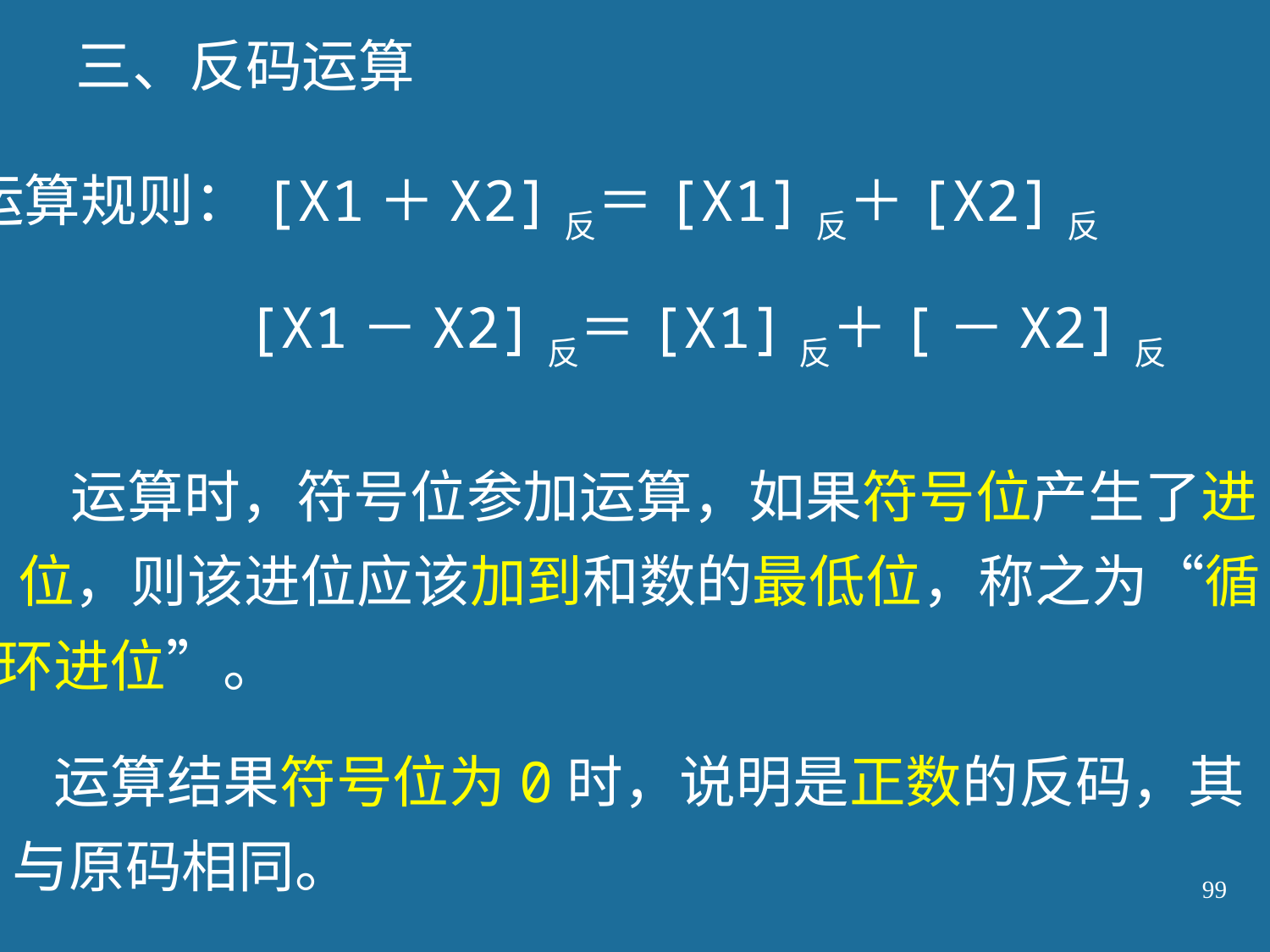

三、反码运算
运算规则：[X1＋X2]反＝[X1]反＋[X2]反
[X1－X2]反＝[X1]反＋[－X2]反
运算时，符号位参加运算，如果符号位产生了进
位，则该进位应该加到和数的最低位，称之为“循
环进位”。
 运算结果符号位为0时，说明是正数的反码，其
与原码相同。
99